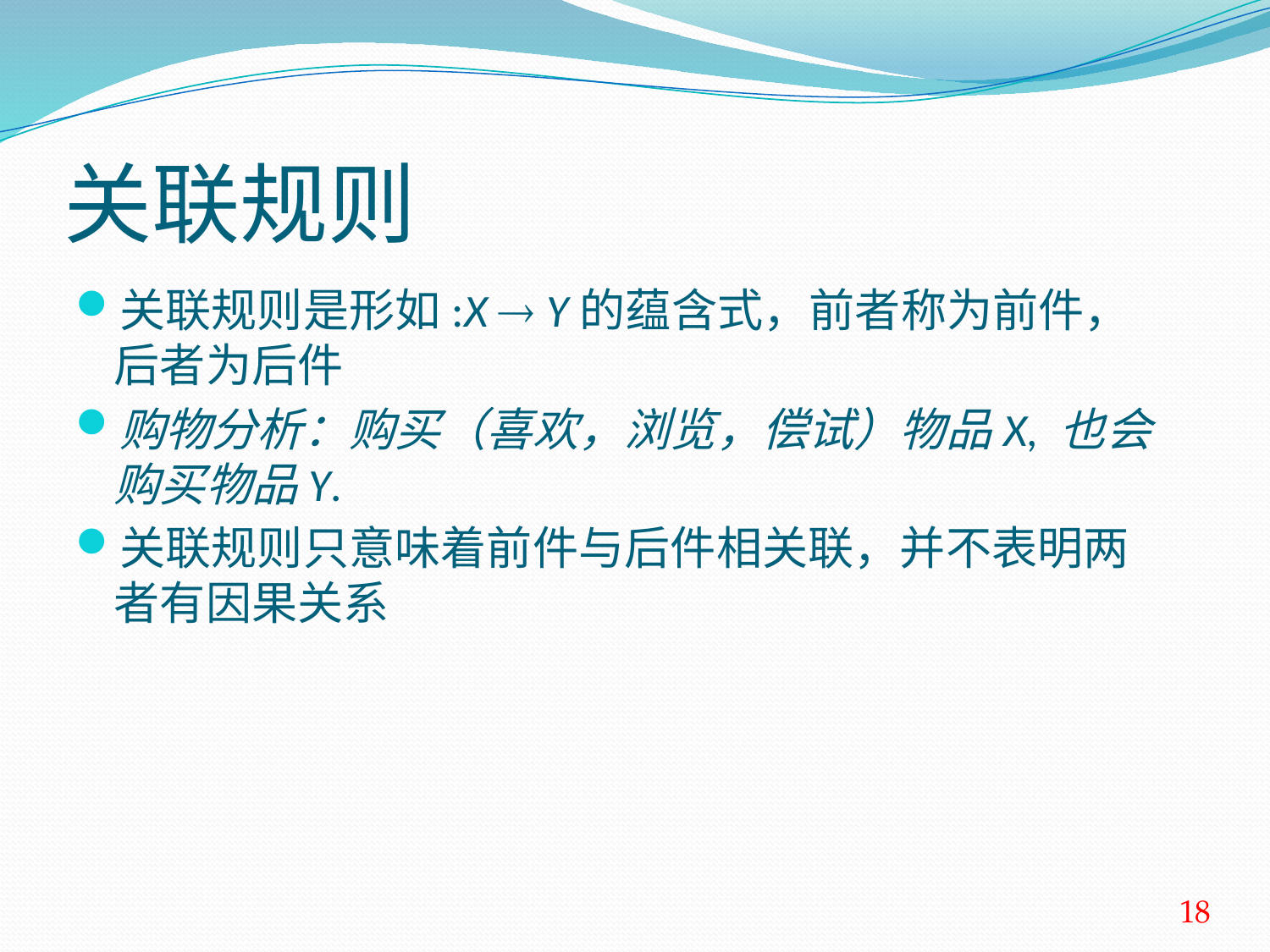

# 关联规则
关联规则是形如:X → Y的蕴含式，前者称为前件，后者为后件
购物分析：购买（喜欢，浏览，偿试）物品X, 也会购买物品Y.
关联规则只意味着前件与后件相关联，并不表明两者有因果关系
18